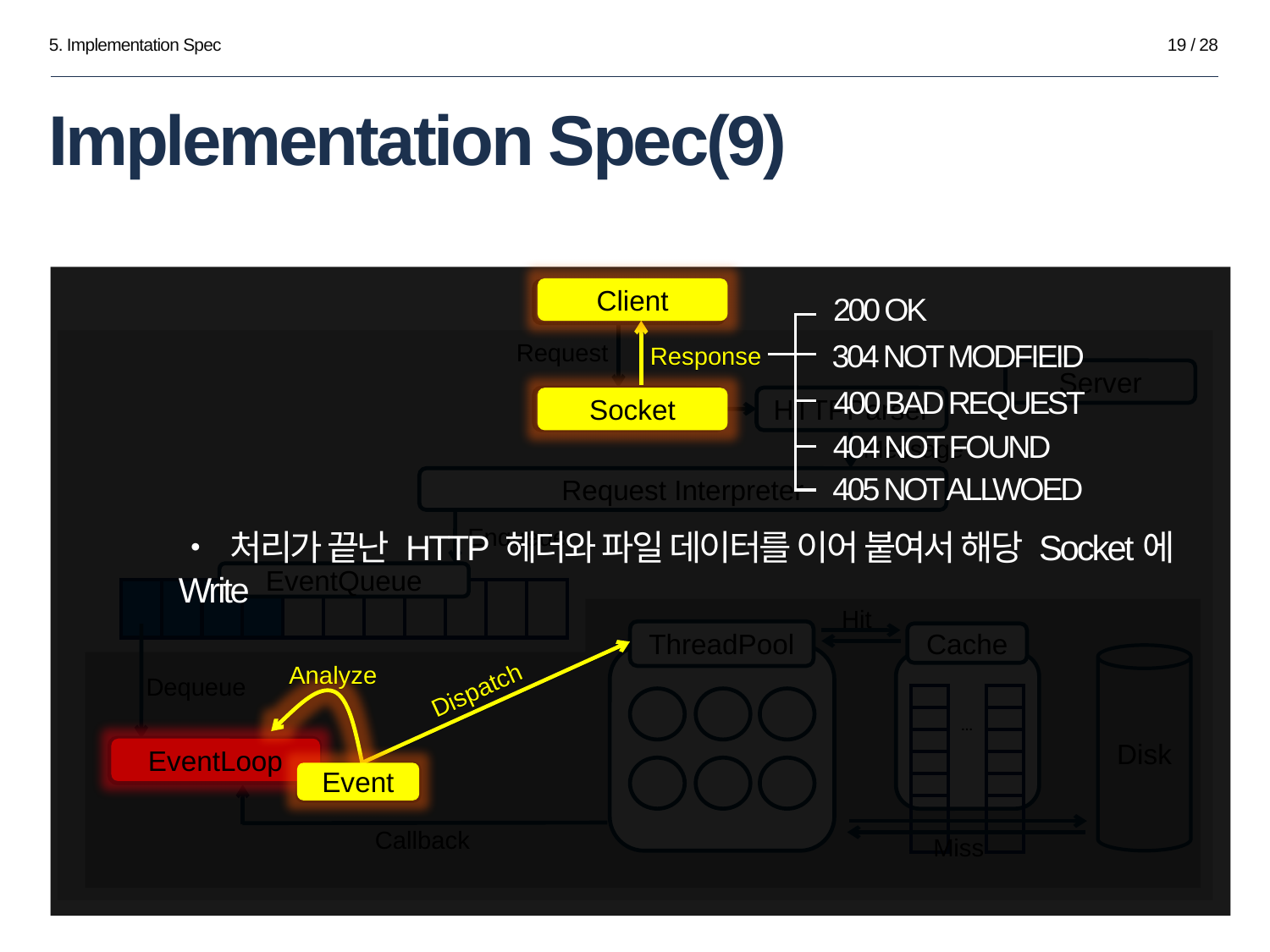

5. Implementation Spec
19 / 28
# Implementation Spec(9)

Client
Client
200 OK
304 NOT MODFIEID

Request
Response
Response
Server
400 BAD REQUEST
Socket
HTTPParser
Socket
404 NOT FOUND
Message

405 NOT ALLWOED
Request Interpreter
Enqueue
• 처리가 끝난 HTTP 헤더와 파일 데이터를 이어 붙여서 해당 Socket에 Write
EventQueue
|  |  |  |  |  |  |  |  |  |  |  |
| --- | --- | --- | --- | --- | --- | --- | --- | --- | --- | --- |
Hit

ThreadPool
Cache

Disk
Dispatch
Dispatch

Analyze
Analyze
Dequeue
|  | … |  |
| --- | --- | --- |
|  |  |  |
|  |  |  |
|  |  |  |
|  |  |  |
|  |  |  |

EventLoop
EventLoop

Event
Event
Callback
Miss